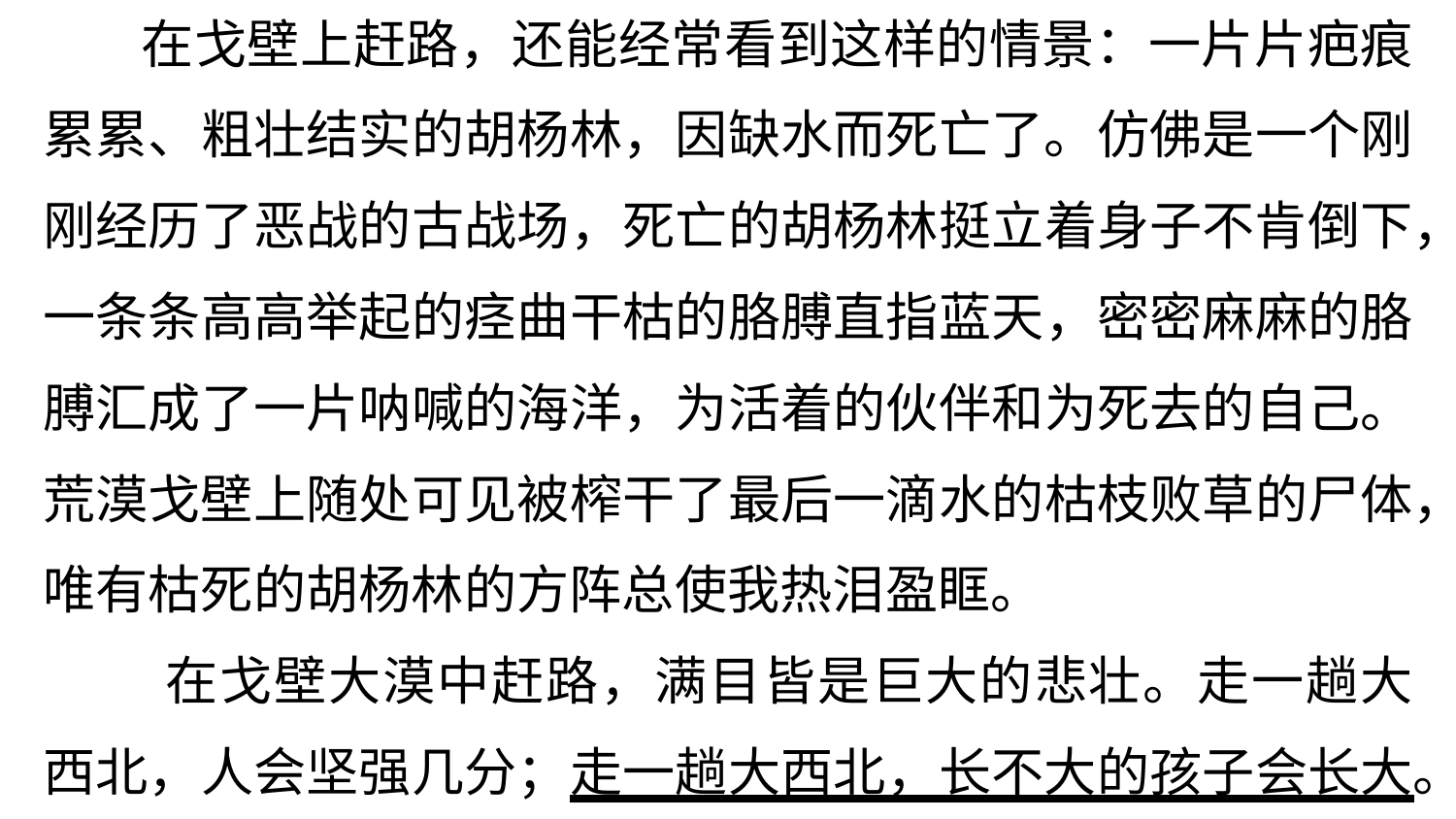

在戈壁上赶路，还能经常看到这样的情景：一片片疤痕累累、粗壮结实的胡杨林，因缺水而死亡了。仿佛是一个刚刚经历了恶战的古战场，死亡的胡杨林挺立着身子不肯倒下，一条条高高举起的痉曲干枯的胳膊直指蓝天，密密麻麻的胳膊汇成了一片呐喊的海洋，为活着的伙伴和为死去的自己。荒漠戈壁上随处可见被榨干了最后一滴水的枯枝败草的尸体，唯有枯死的胡杨林的方阵总使我热泪盈眶。
        在戈壁大漠中赶路，满目皆是巨大的悲壮。走一趟大西北，人会坚强几分；走一趟大西北，长不大的孩子会长大。